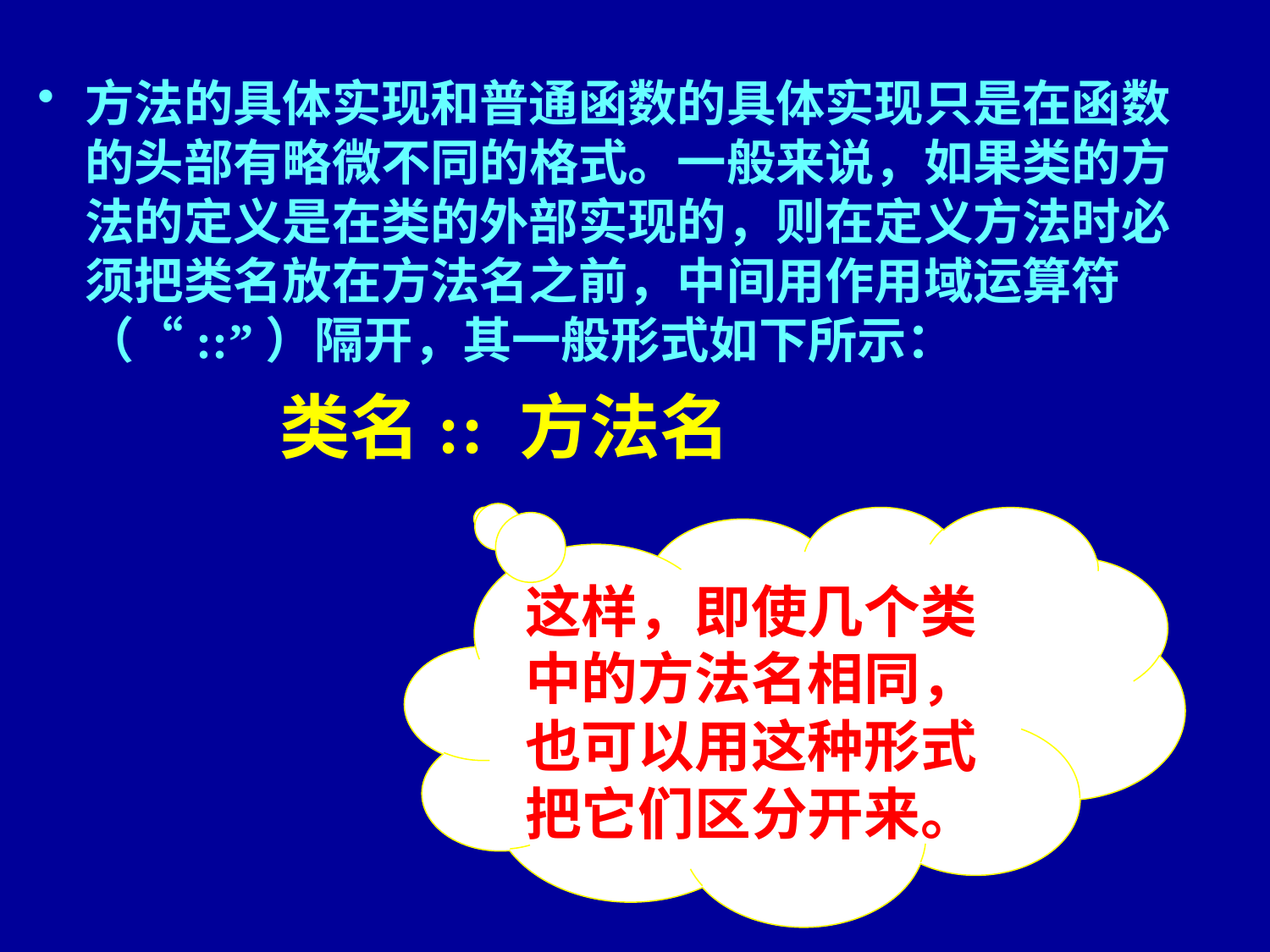

方法的具体实现和普通函数的具体实现只是在函数的头部有略微不同的格式。一般来说，如果类的方法的定义是在类的外部实现的，则在定义方法时必须把类名放在方法名之前，中间用作用域运算符（“::”）隔开，其一般形式如下所示：
              类名:: 方法名
这样，即使几个类中的方法名相同，也可以用这种形式把它们区分开来。